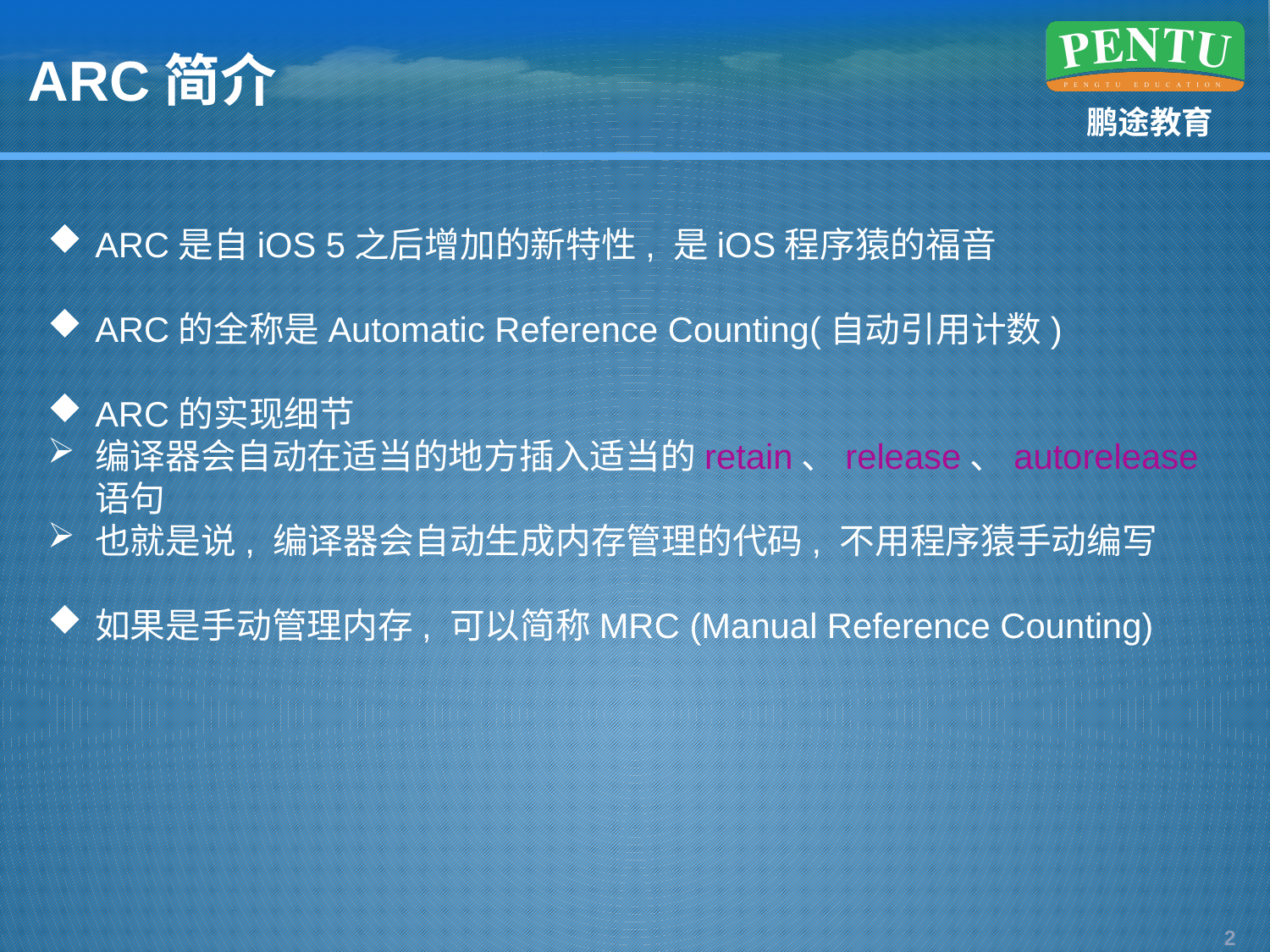

# ARC简介
ARC是自iOS 5之后增加的新特性, 是iOS程序猿的福音

ARC的全称是Automatic Reference Counting(自动引用计数)

ARC的实现细节
编译器会自动在适当的地方插入适当的retain、release、autorelease语句
也就是说, 编译器会自动生成内存管理的代码, 不用程序猿手动编写

如果是手动管理内存, 可以简称MRC (Manual Reference Counting)
2